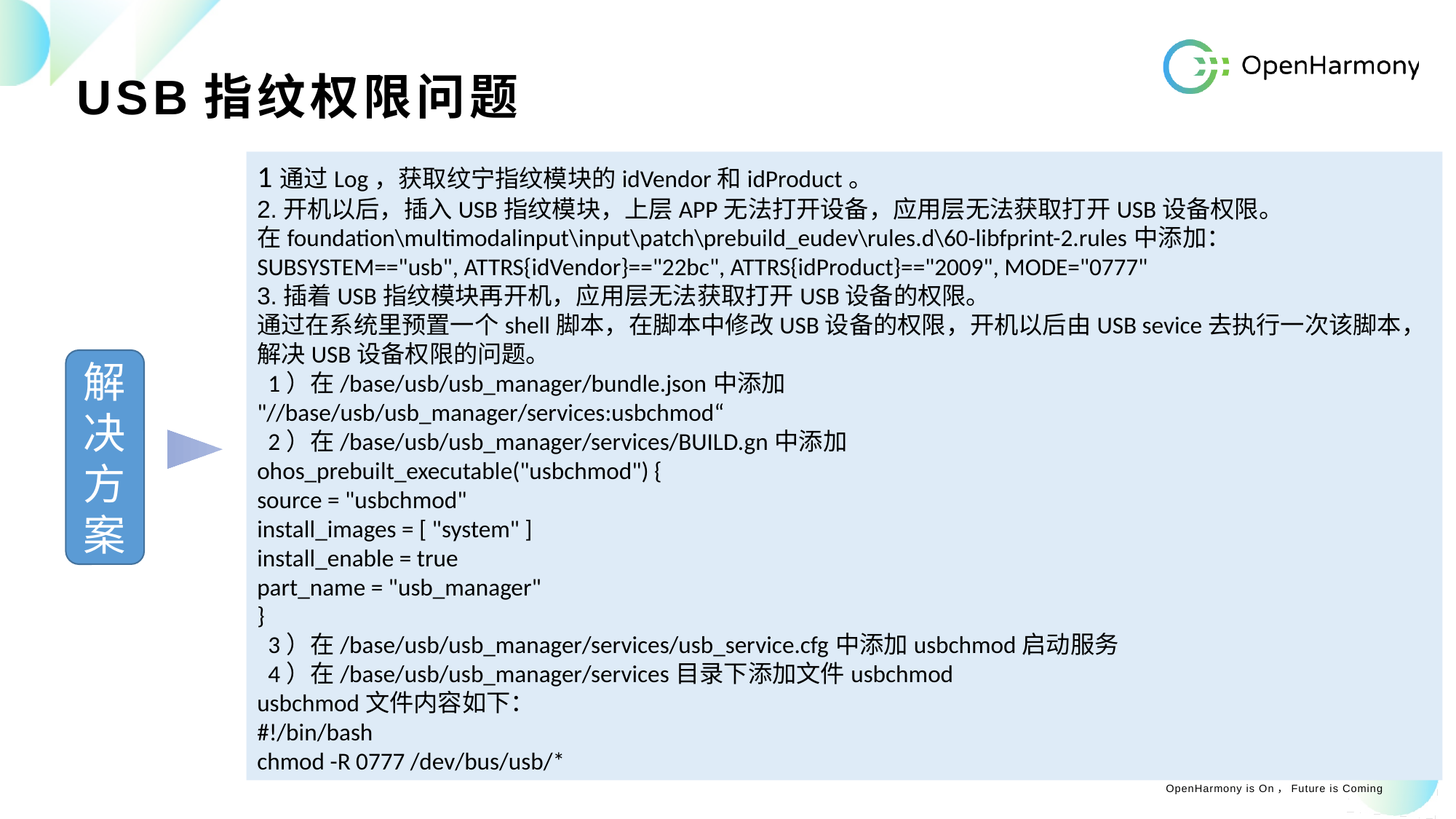

USB指纹权限问题
1通过Log，获取纹宁指纹模块的idVendor和idProduct。
2.开机以后，插入USB指纹模块，上层APP无法打开设备，应用层无法获取打开USB设备权限。
在foundation\multimodalinput\input\patch\prebuild_eudev\rules.d\60-libfprint-2.rules中添加：
SUBSYSTEM=="usb", ATTRS{idVendor}=="22bc", ATTRS{idProduct}=="2009", MODE="0777"
3.插着USB指纹模块再开机，应用层无法获取打开USB设备的权限。
通过在系统里预置一个shell脚本，在脚本中修改USB设备的权限，开机以后由USB sevice去执行一次该脚本，解决USB设备权限的问题。
  1）在/base/usb/usb_manager/bundle.json中添加
"//base/usb/usb_manager/services:usbchmod“
  2）在/base/usb/usb_manager/services/BUILD.gn中添加
ohos_prebuilt_executable("usbchmod") {
source = "usbchmod"
install_images = [ "system" ]
install_enable = true
part_name = "usb_manager"
}
  3）在/base/usb/usb_manager/services/usb_service.cfg中添加usbchmod启动服务
  4）在/base/usb/usb_manager/services目录下添加文件usbchmod
usbchmod文件内容如下：
#!/bin/bash
chmod -R 0777 /dev/bus/usb/*
解决方案